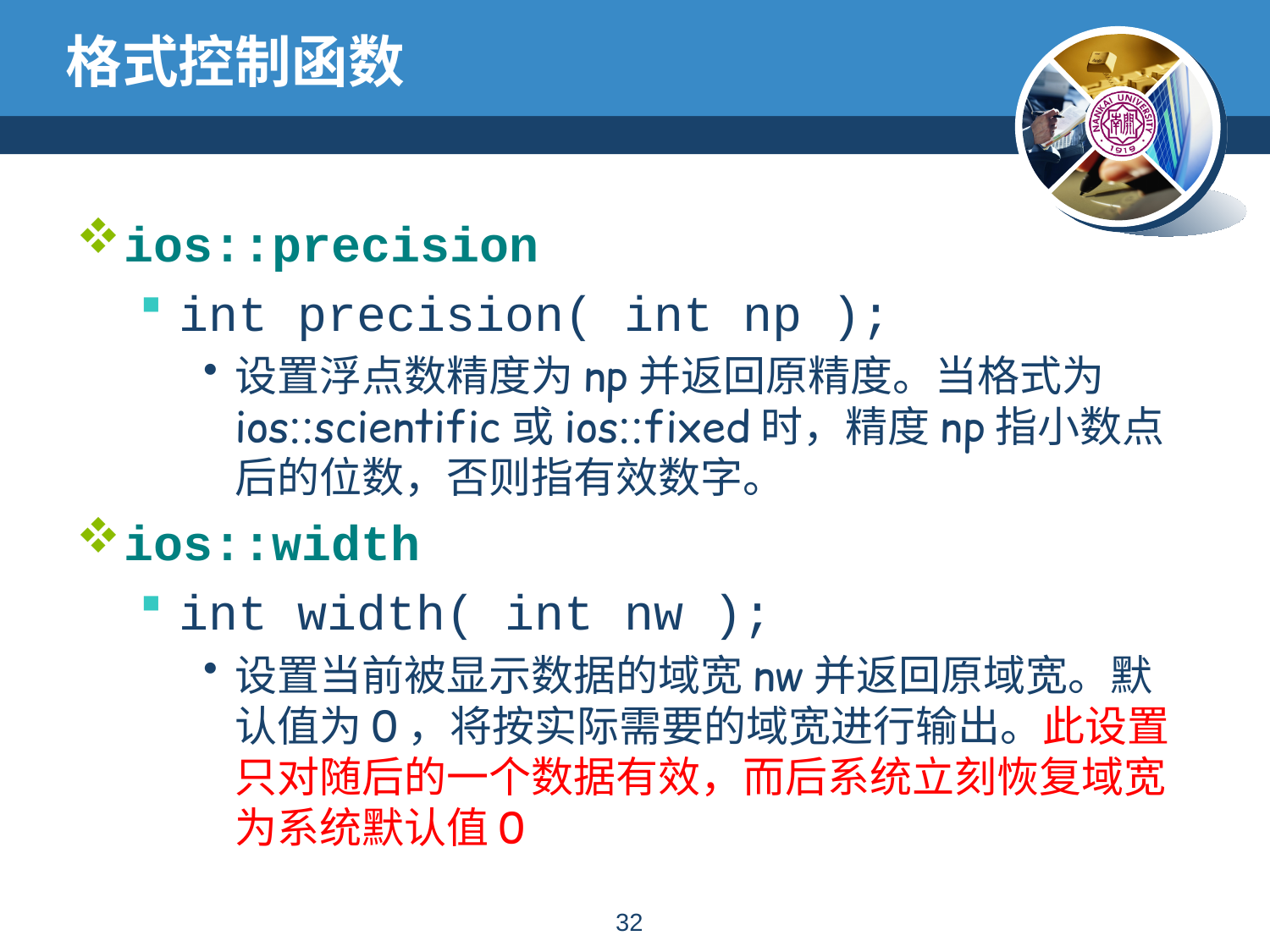

# 格式控制函数
ios::precision
int precision( int np );
设置浮点数精度为np并返回原精度。当格式为ios::scientific或ios::fixed时，精度np指小数点后的位数，否则指有效数字。
ios::width
int width( int nw );
设置当前被显示数据的域宽nw并返回原域宽。默认值为0，将按实际需要的域宽进行输出。此设置只对随后的一个数据有效，而后系统立刻恢复域宽为系统默认值0
32